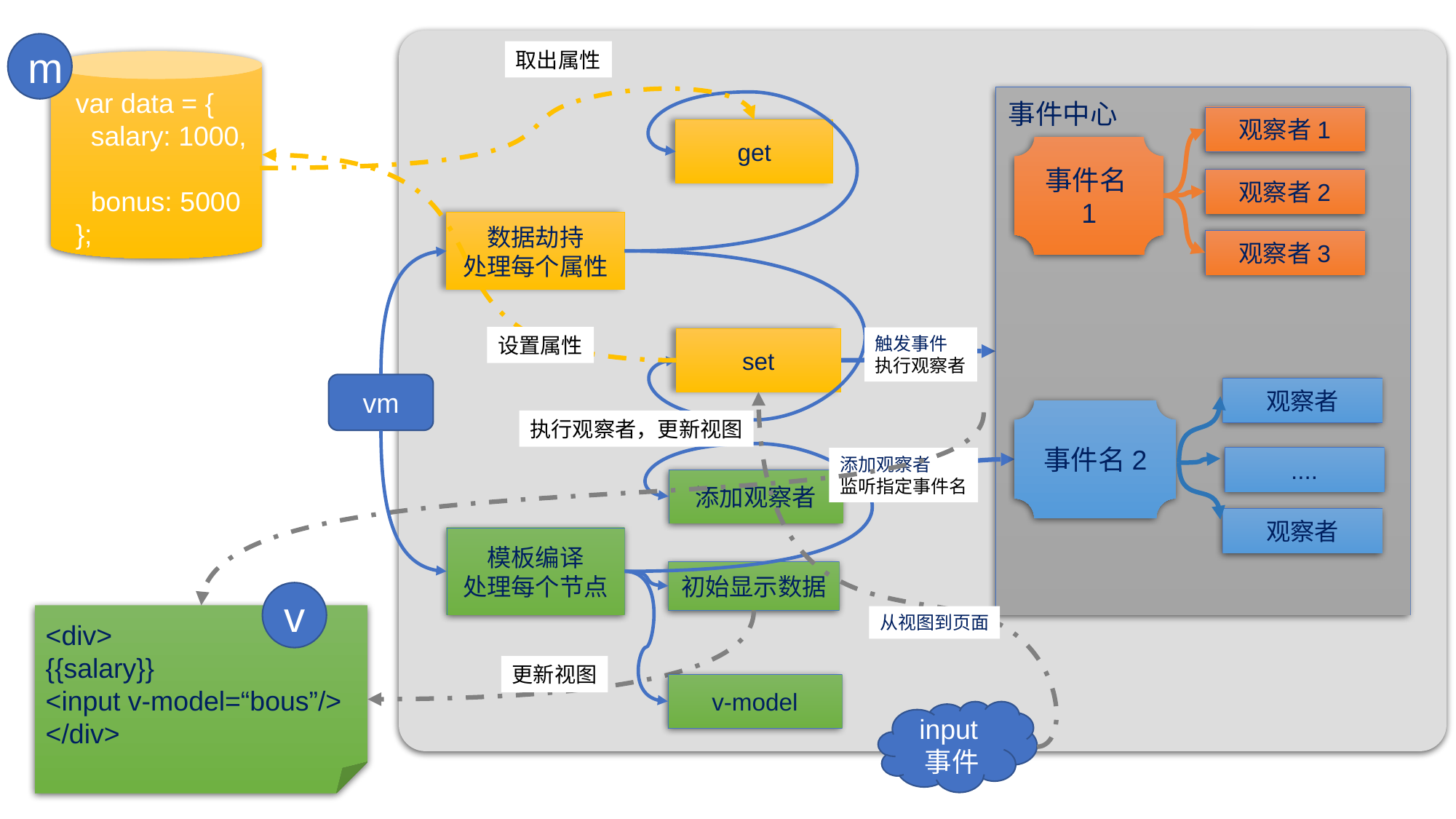

m
取出属性

var data = {
  salary: 1000,
  bonus: 5000
};

事件中心
观察者1
get
事件名1
观察者2
数据劫持
处理每个属性
观察者3
设置属性
触发事件
执行观察者
set
vm
观察者
事件名2
执行观察者，更新视图
....
添加观察者
监听指定事件名
添加观察者
观察者
模板编译
处理每个节点
初始显示数据
v
<div>
{{salary}}
<input v-model=“bous”/>
</div>
从视图到页面
更新视图
v-model
input事件